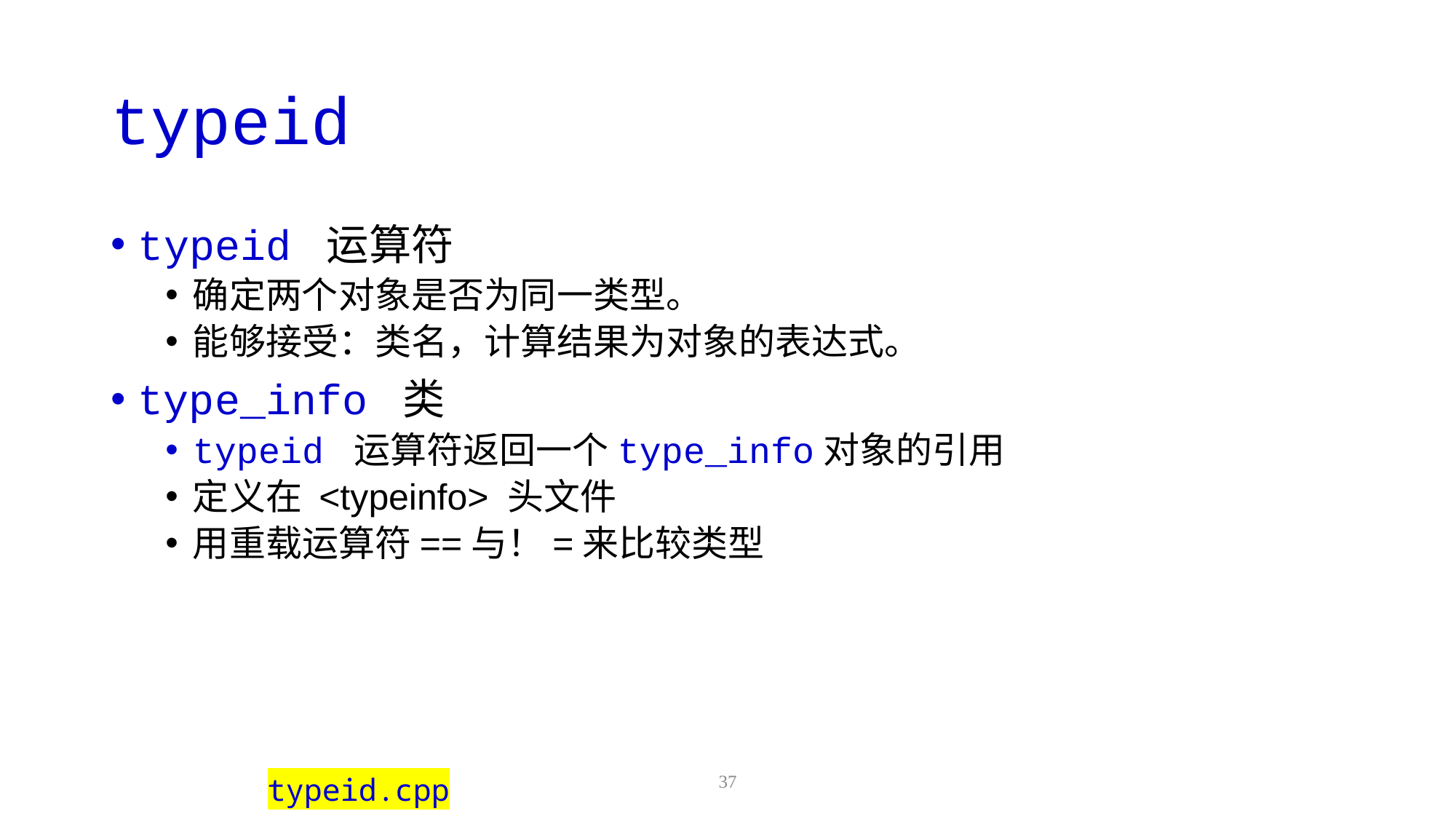

# typeid
typeid 运算符
确定两个对象是否为同一类型。
能够接受：类名，计算结果为对象的表达式。
type_info 类
typeid 运算符返回一个type_info对象的引用
定义在 <typeinfo> 头文件
用重载运算符==与！=来比较类型

37
typeid.cpp